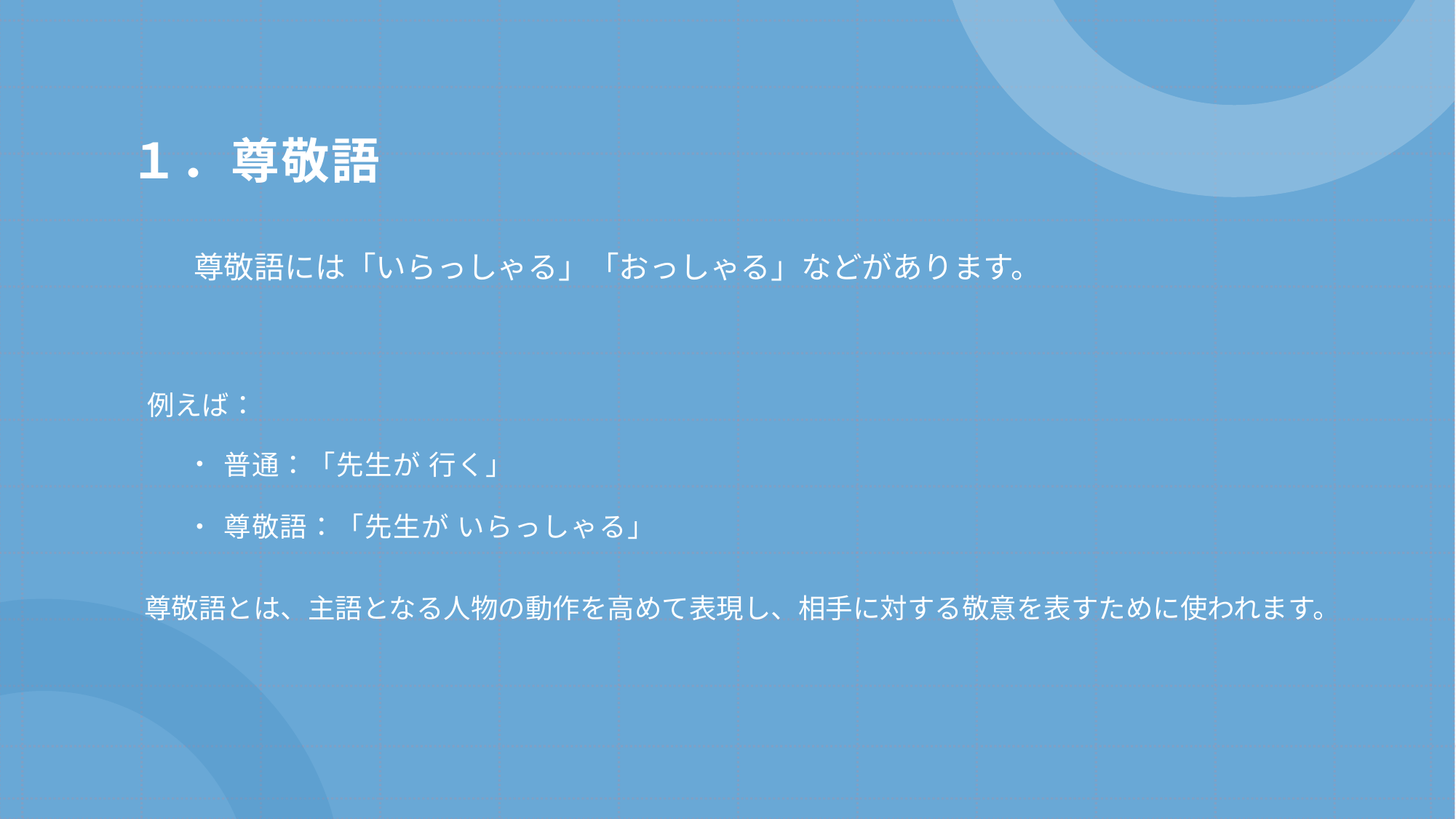

# １．尊敬語
尊敬語には「いらっしゃる」「おっしゃる」などがあります。
例えば：

普通：「先生が 行く」
尊敬語：「先生が いらっしゃる」
尊敬語とは、主語となる人物の動作を高めて表現し、相手に対する敬意を表すために使われます。